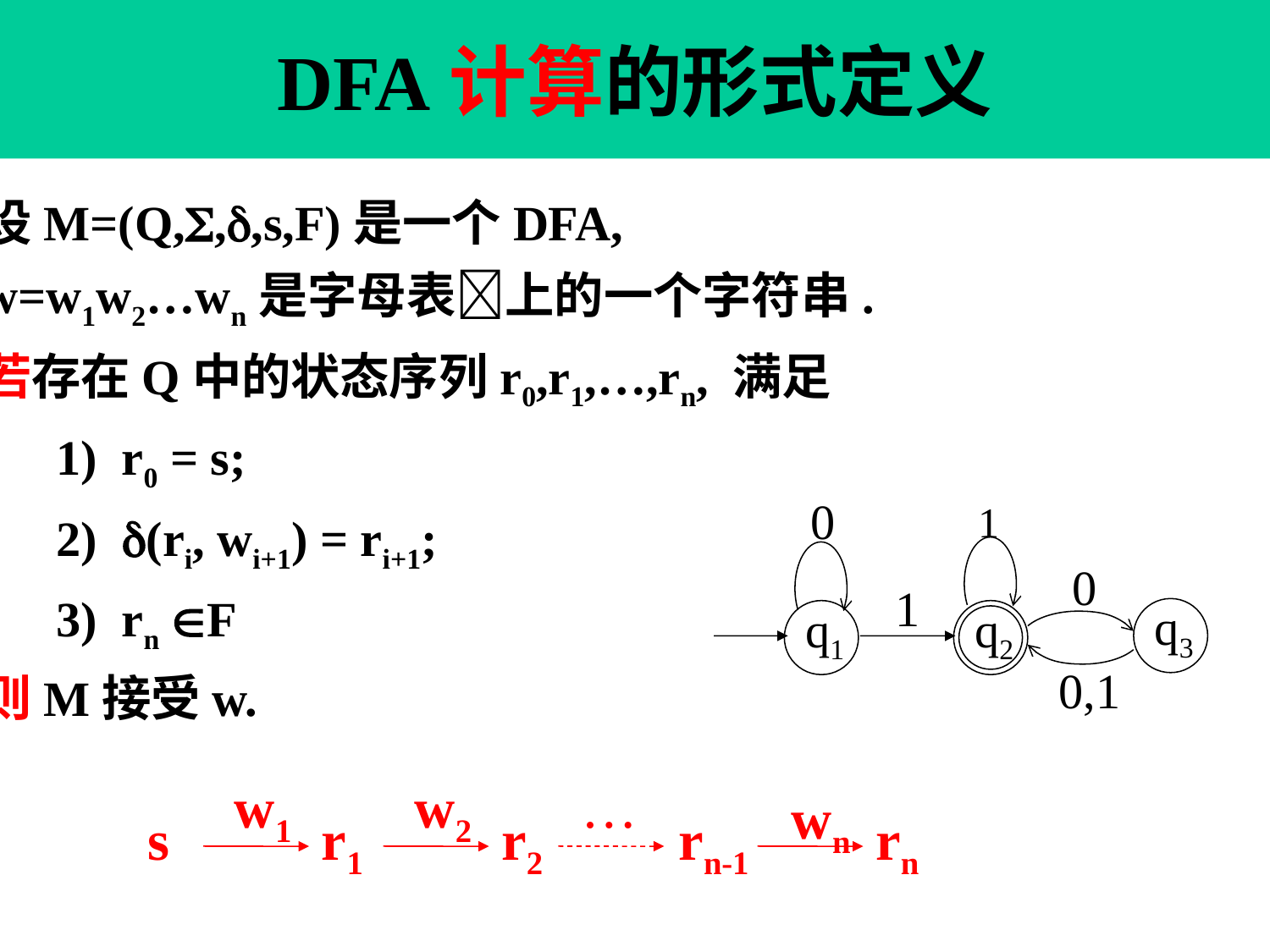

# DFA计算的形式定义
设M=(Q,Σ,δ,s,F)是一个DFA,
w=w1w2…wn是字母表Σ上的一个字符串.
若存在Q中的状态序列r0,r1,…,rn, 满足
      1)  r0 = s;
      2)  δ(ri, wi+1) = ri+1;
      3)  rn ∈F
则M接受w.
0
1

0

1

q3
q1
q2

0,1
w1
w2
…
wn
s
r1
r2
rn-1
rn